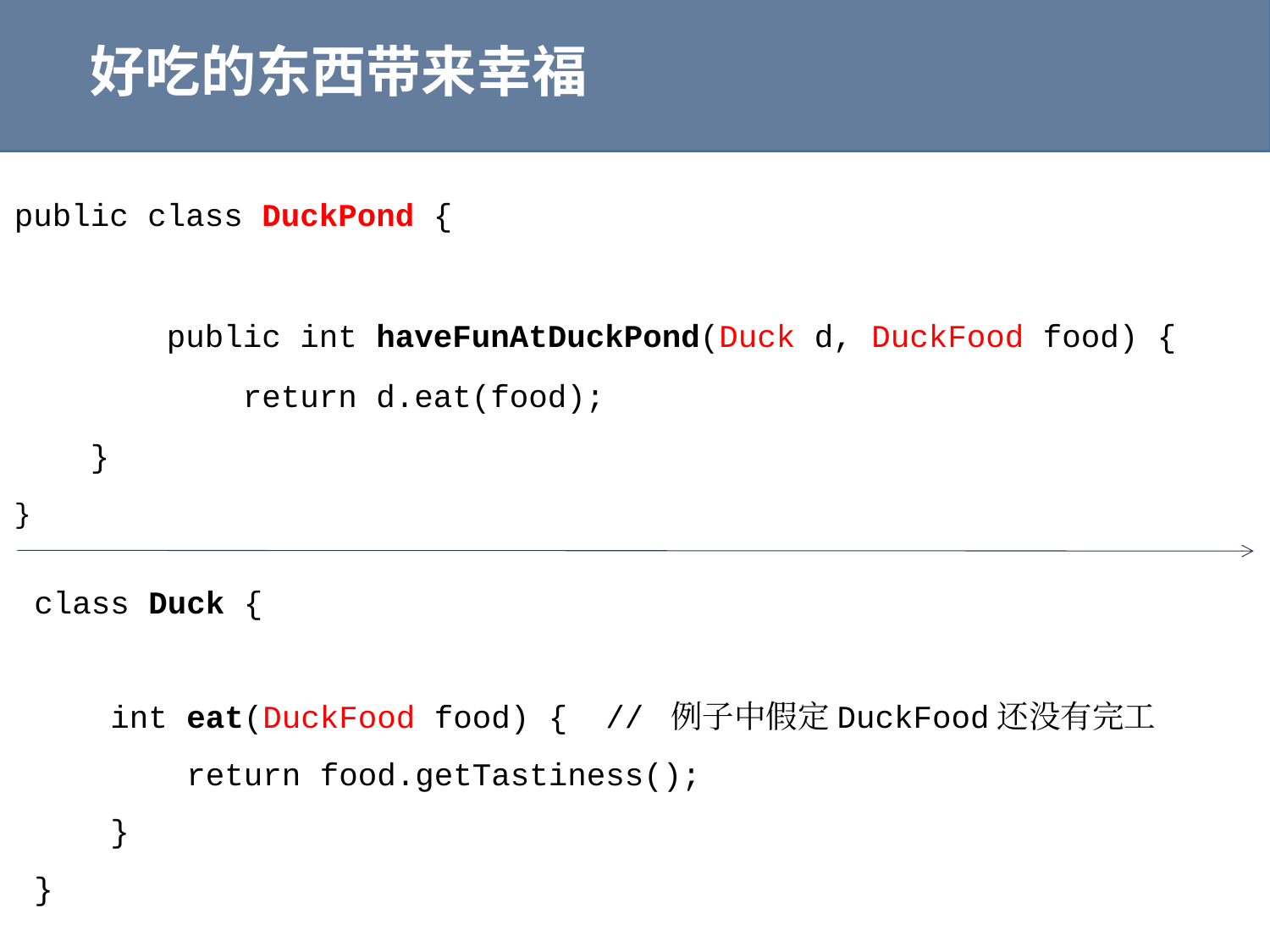

# 好吃的东西带来幸福
public class DuckPond {

        public int haveFunAtDuckPond(Duck d, DuckFood food) {
            return d.eat(food);
    }
}
class Duck {

    int eat(DuckFood food) {  // 例子中假定DuckFood还没有完工
        return food.getTastiness();
    }
}